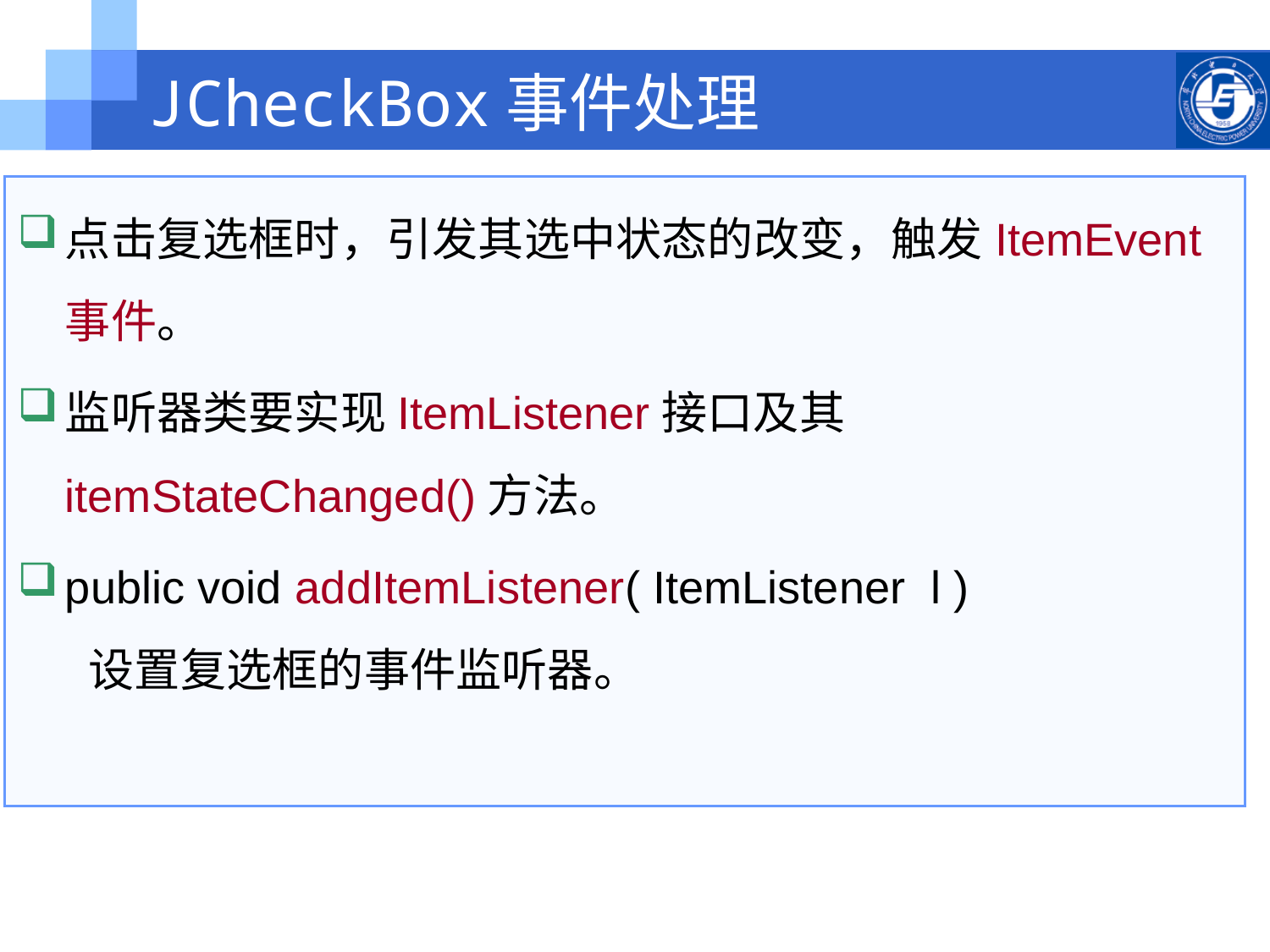

# JCheckBox事件处理
点击复选框时，引发其选中状态的改变，触发ItemEvent事件。
监听器类要实现ItemListener接口及其itemStateChanged()方法。
public void addItemListener( ItemListener  l )
 设置复选框的事件监听器。